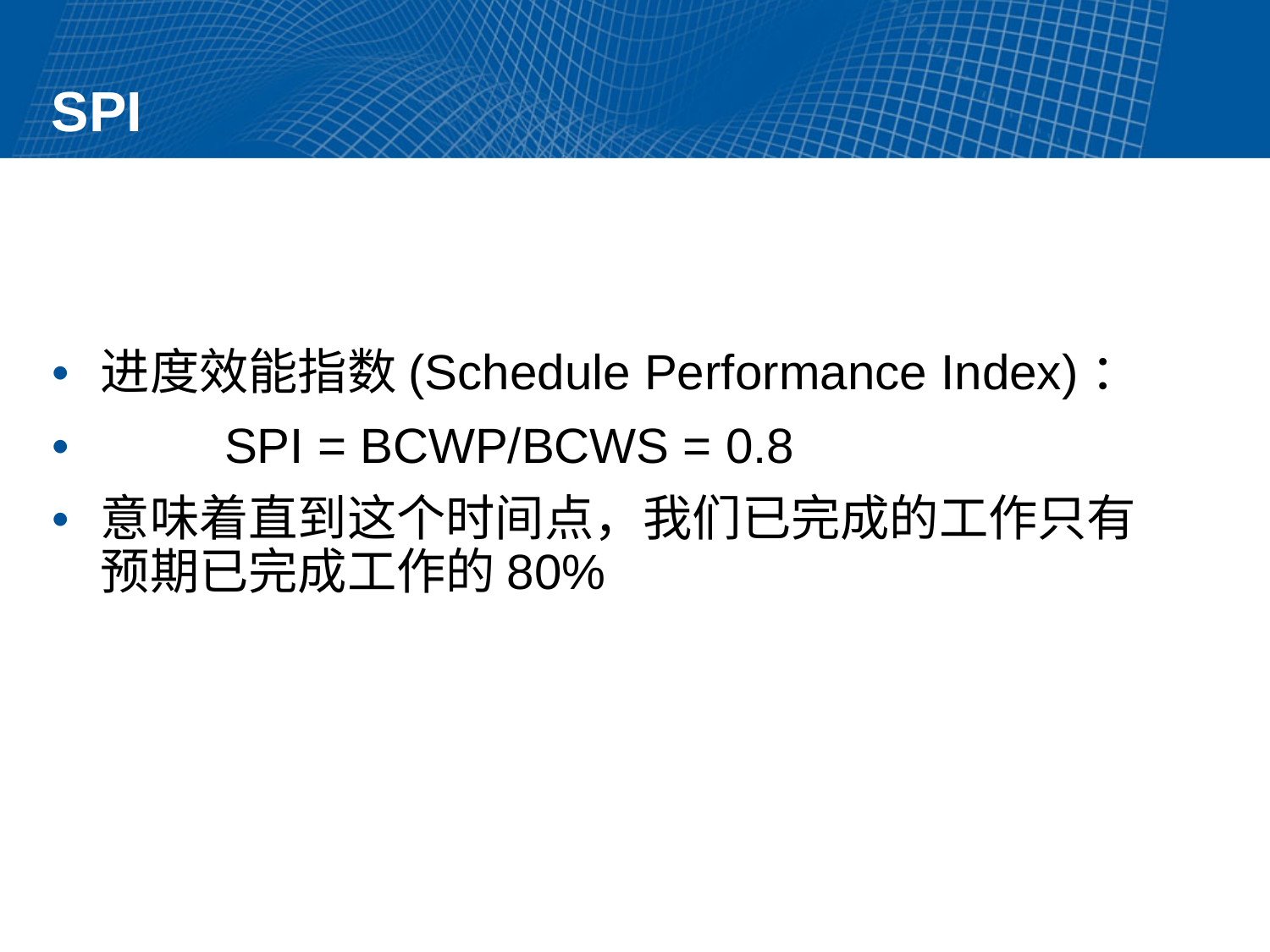

# SPI

进度效能指数(Schedule Performance Index)：
         SPI = BCWP/BCWS = 0.8
意味着直到这个时间点，我们已完成的工作只有预期已完成工作的80%